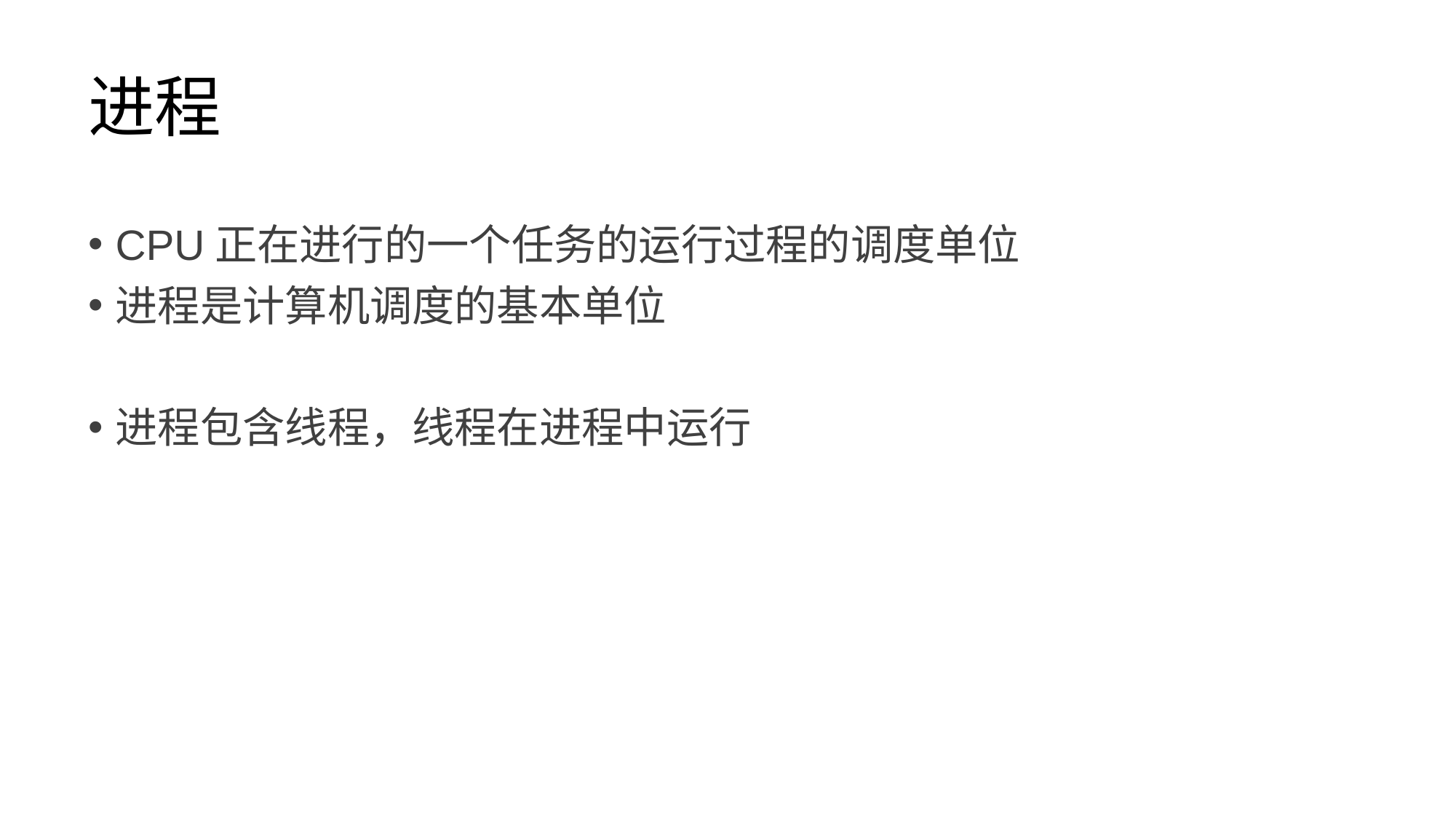

# 进程
CPU正在进行的一个任务的运行过程的调度单位
进程是计算机调度的基本单位

进程包含线程，线程在进程中运行